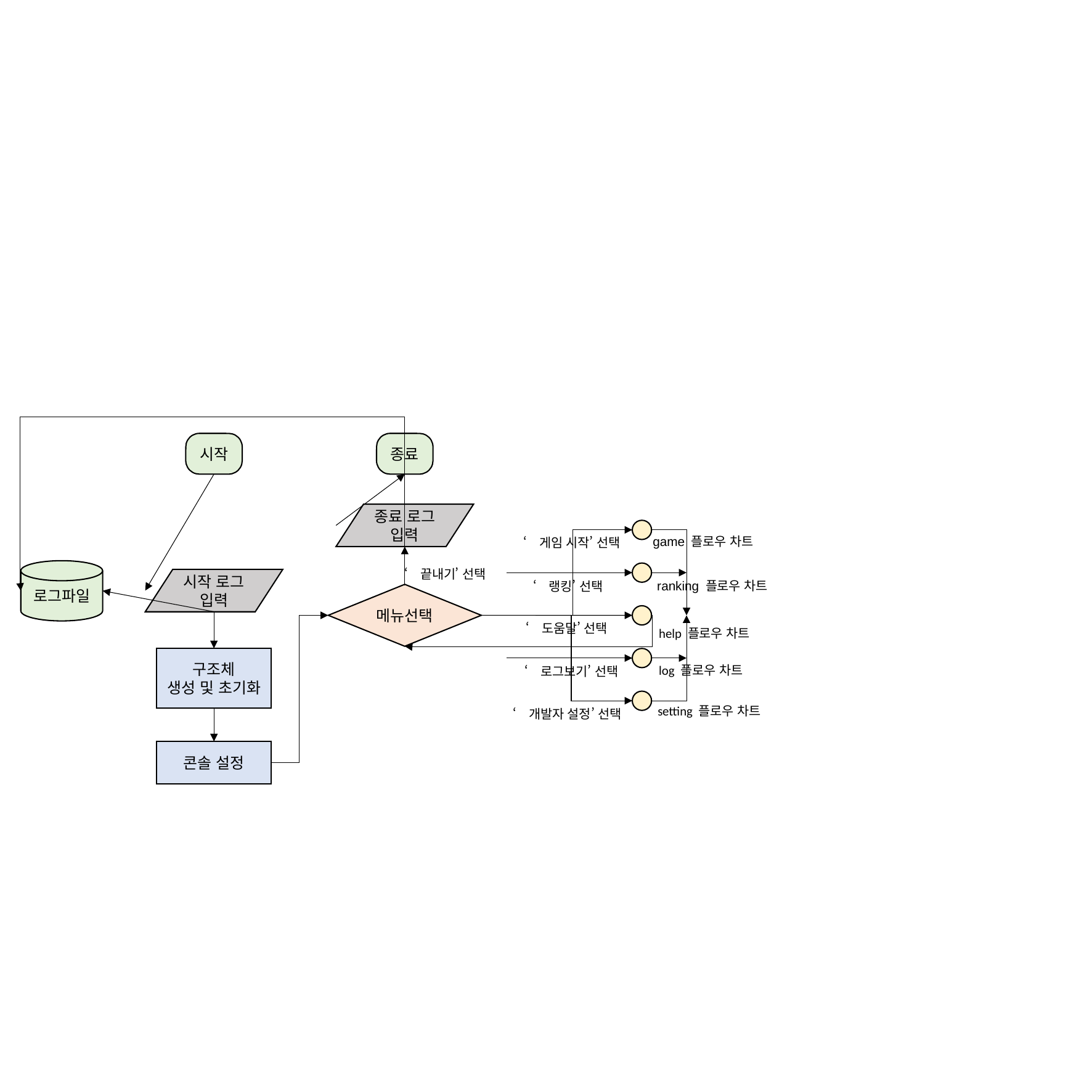

시작
종료
종료 로그 입력

game 플로우 차트
‘게임 시작’ 선택
로그파일
‘끝내기’ 선택

시작 로그 입력
ranking 플로우 차트
‘랭킹’ 선택
메뉴선택

‘도움말’ 선택
help 플로우 차트
구조체
생성 및 초기화

log 플로우 차트
‘로그보기’ 선택

setting 플로우 차트
‘개발자 설정’ 선택
콘솔 설정